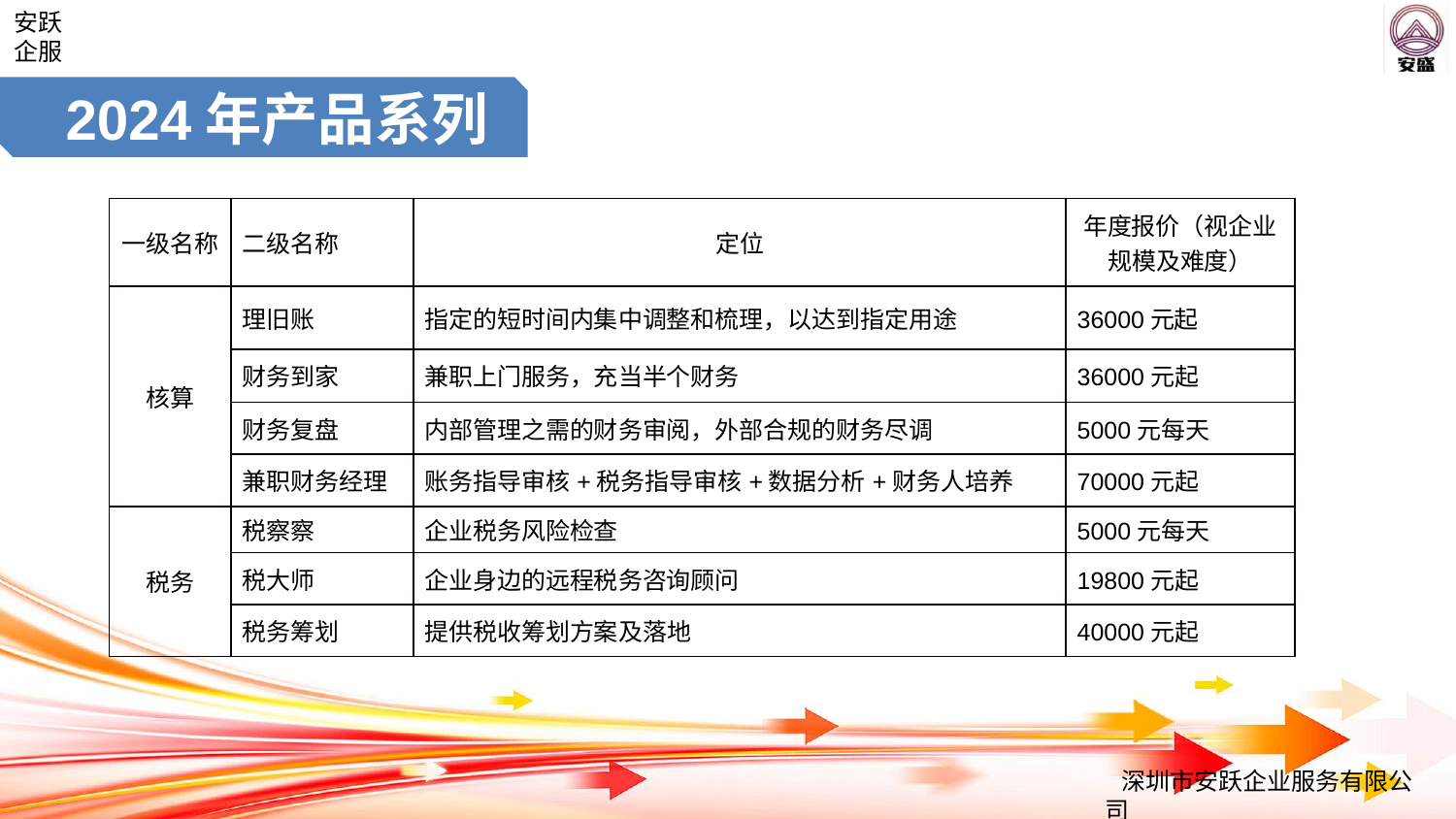

# 2024年产品系列

| 一级名称 | 二级名称 | 定位 | 年度报价（视企业规模及难度） |
| --- | --- | --- | --- |
| 核算 | 理旧账 | 指定的短时间内集中调整和梳理，以达到指定用途 | 36000元起 |
|  | 财务到家 | 兼职上门服务，充当半个财务 | 36000元起 |
|  | 财务复盘 | 内部管理之需的财务审阅，外部合规的财务尽调 | 5000元每天 |
|  | 兼职财务经理 | 账务指导审核+税务指导审核+数据分析+财务人培养 | 70000元起 |
| 税务 | 税察察 | 企业税务风险检查 | 5000元每天 |
|  | 税大师 | 企业身边的远程税务咨询顾问 | 19800元起 |
|  | 税务筹划 | 提供税收筹划方案及落地 | 40000元起 |